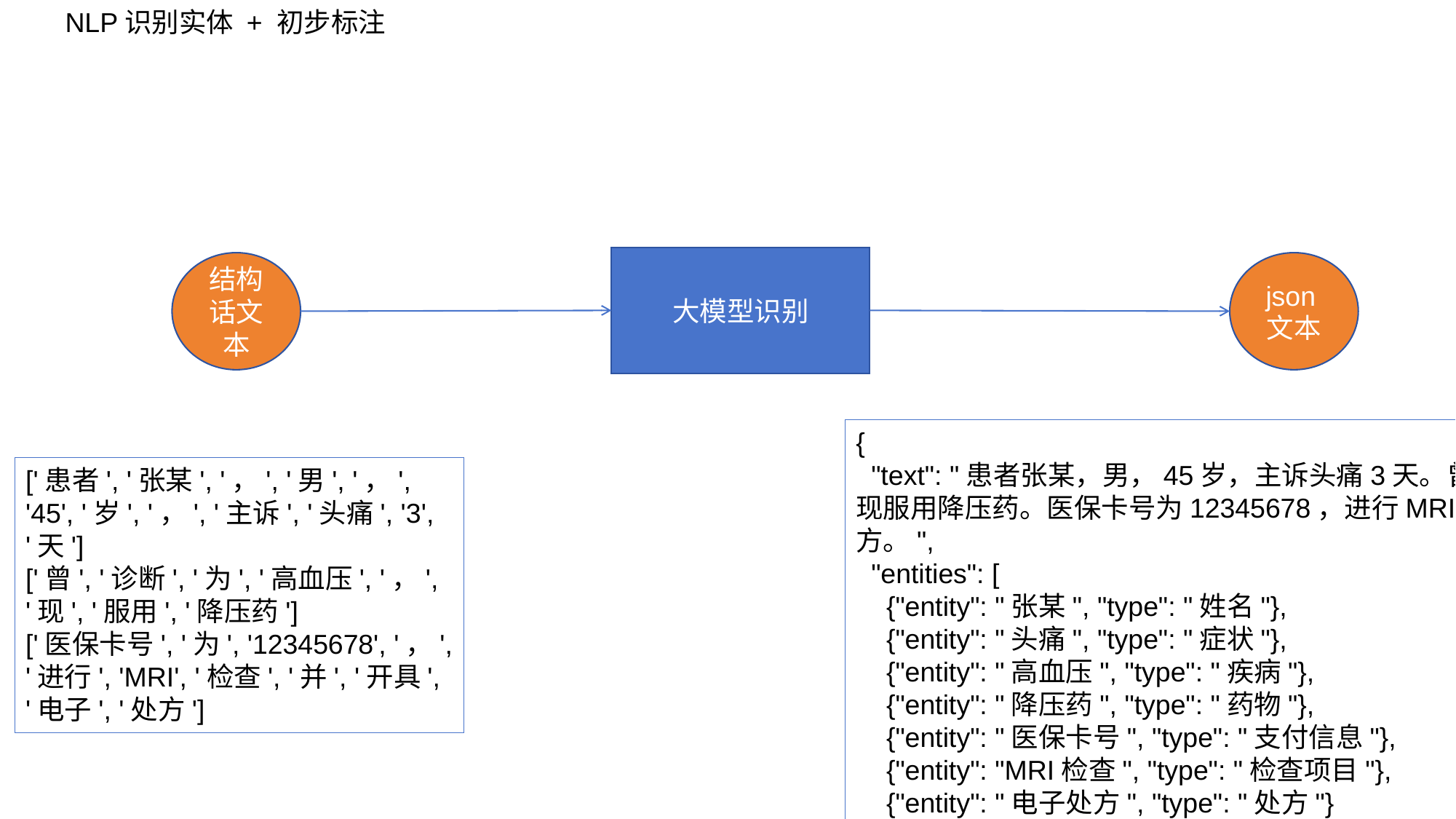

NLP识别实体 + 初步标注
大模型识别
结构话文本
json文本
{
  "text": "患者张某，男，45岁，主诉头痛3天。曾诊断为高血压，现服用降压药。医保卡号为12345678，进行MRI检查并开具电子处方。",
  "entities": [
    {"entity": "张某", "type": "姓名"},
    {"entity": "头痛", "type": "症状"},
    {"entity": "高血压", "type": "疾病"},
    {"entity": "降压药", "type": "药物"},
    {"entity": "医保卡号", "type": "支付信息"},
    {"entity": "MRI检查", "type": "检查项目"},
    {"entity": "电子处方", "type": "处方"}
  ]
}
['患者', '张某', '，', '男', '，', '45', '岁', '，', '主诉', '头痛', '3', '天']
['曾', '诊断', '为', '高血压', '，', '现', '服用', '降压药']
['医保卡号', '为', '12345678', '，', '进行', 'MRI', '检查', '并', '开具', '电子', '处方']